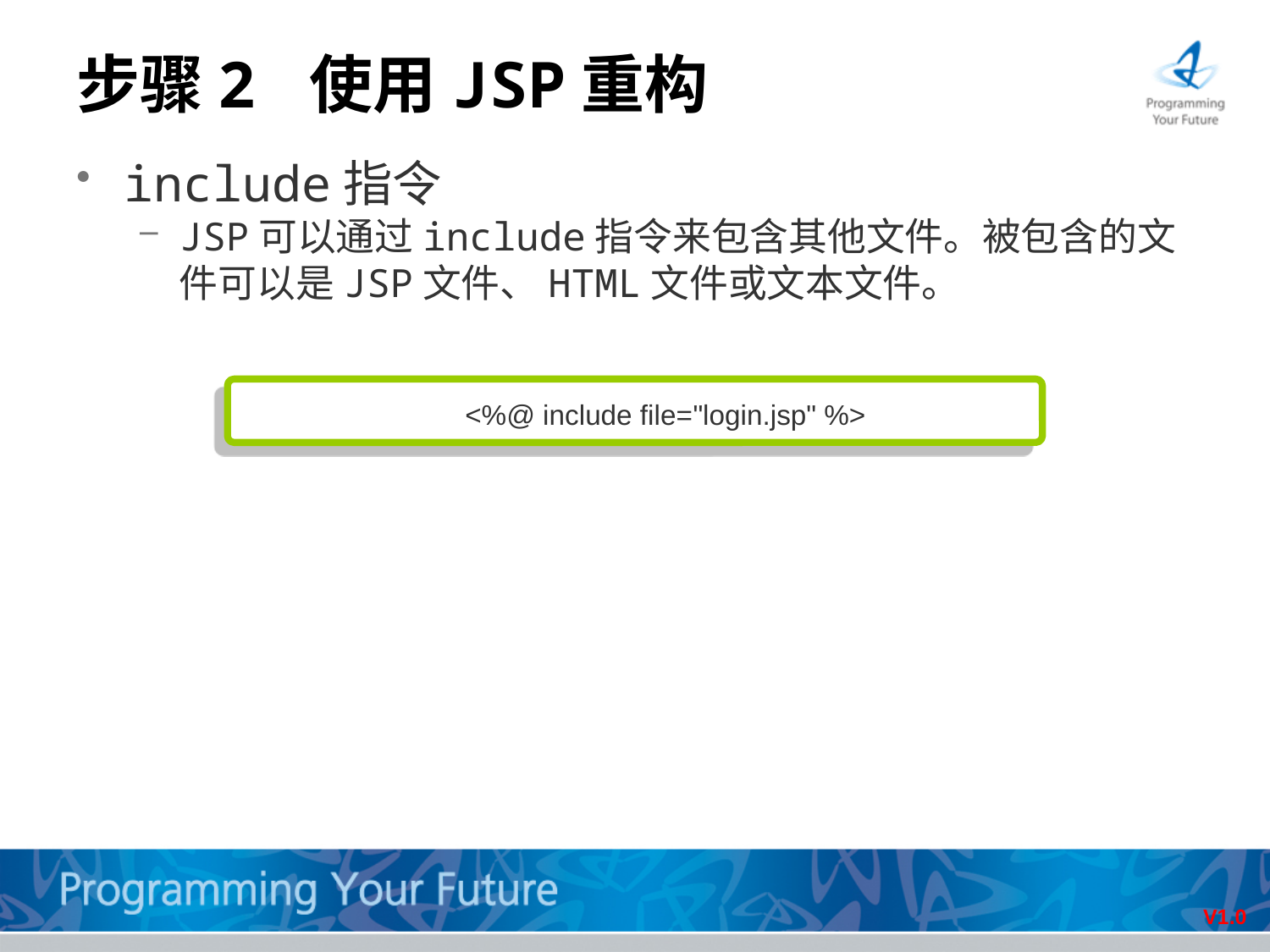

# 步骤2 使用JSP重构
include指令
JSP可以通过include指令来包含其他文件。被包含的文件可以是JSP文件、HTML文件或文本文件。
<%@ include file="login.jsp" %>